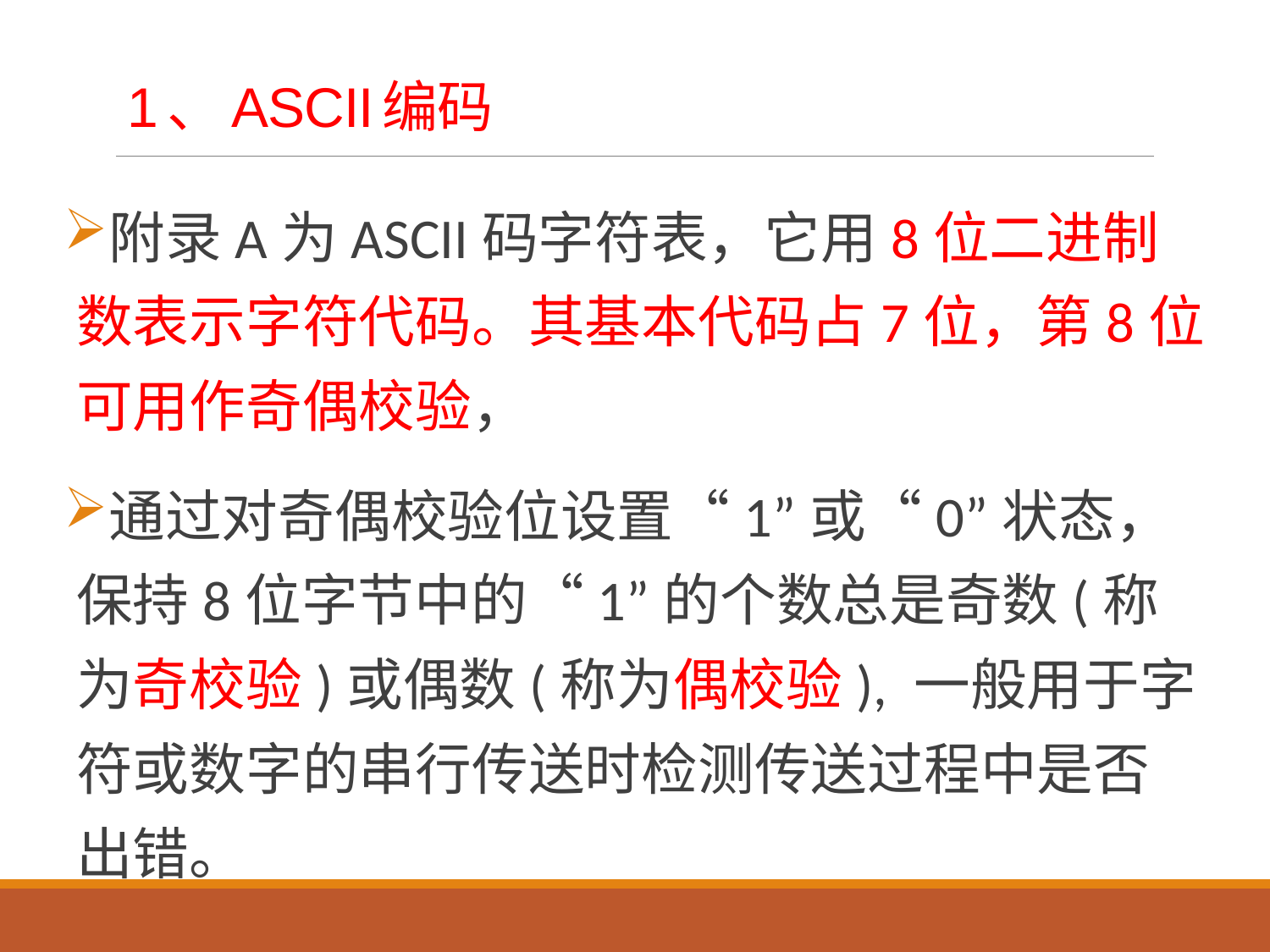

# 1、ASCII编码
附录A为ASCII码字符表，它用8位二进制数表示字符代码。其基本代码占7位，第8位可用作奇偶校验，
通过对奇偶校验位设置“1”或“0”状态，保持8位字节中的“1”的个数总是奇数(称为奇校验)或偶数(称为偶校验), 一般用于字符或数字的串行传送时检测传送过程中是否出错。